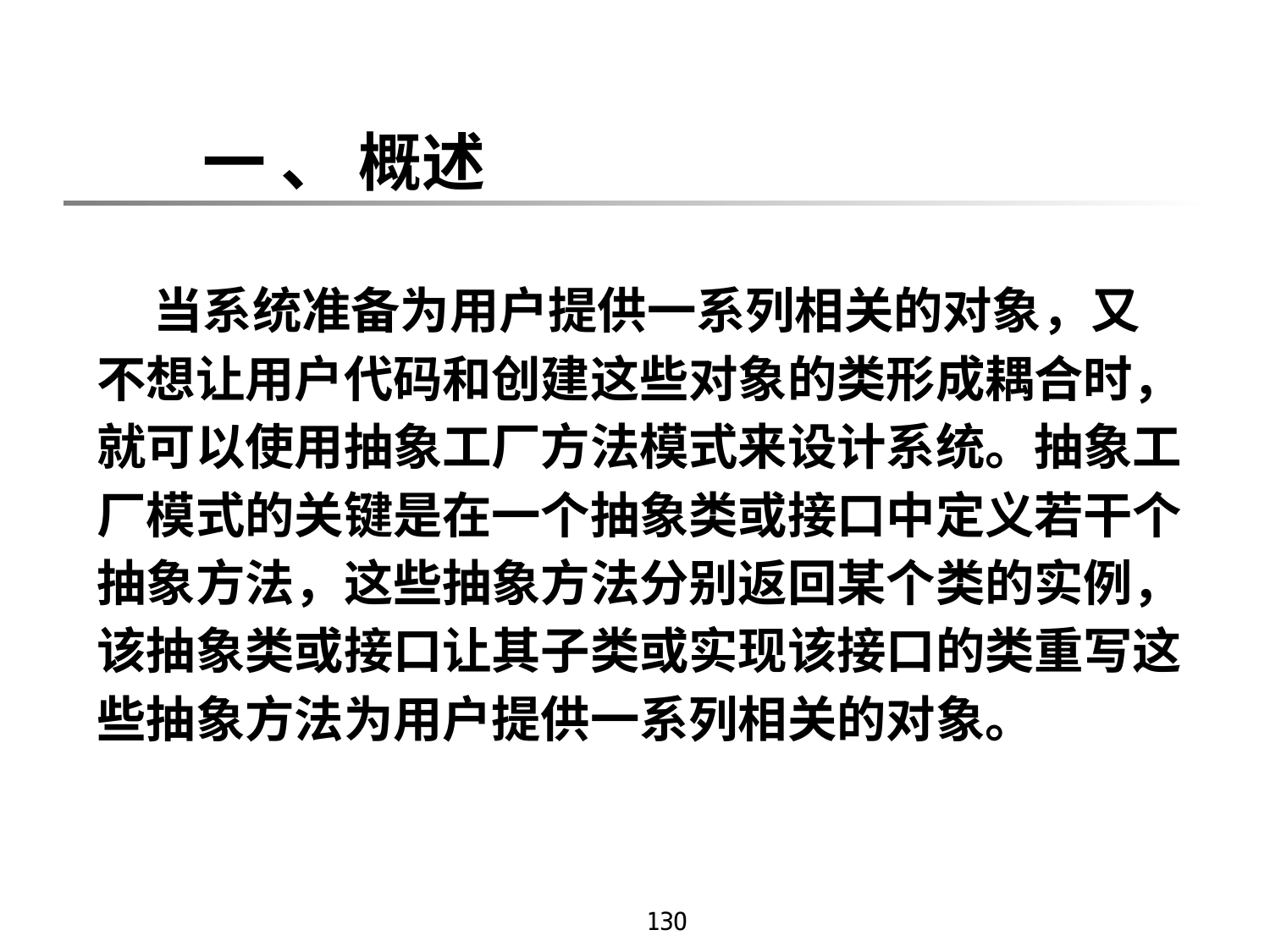

一 、 概述

    当系统准备为用户提供一系列相关的对象，又不想让用户代码和创建这些对象的类形成耦合时，就可以使用抽象工厂方法模式来设计系统。抽象工厂模式的关键是在一个抽象类或接口中定义若干个抽象方法，这些抽象方法分别返回某个类的实例，该抽象类或接口让其子类或实现该接口的类重写这些抽象方法为用户提供一系列相关的对象。

130